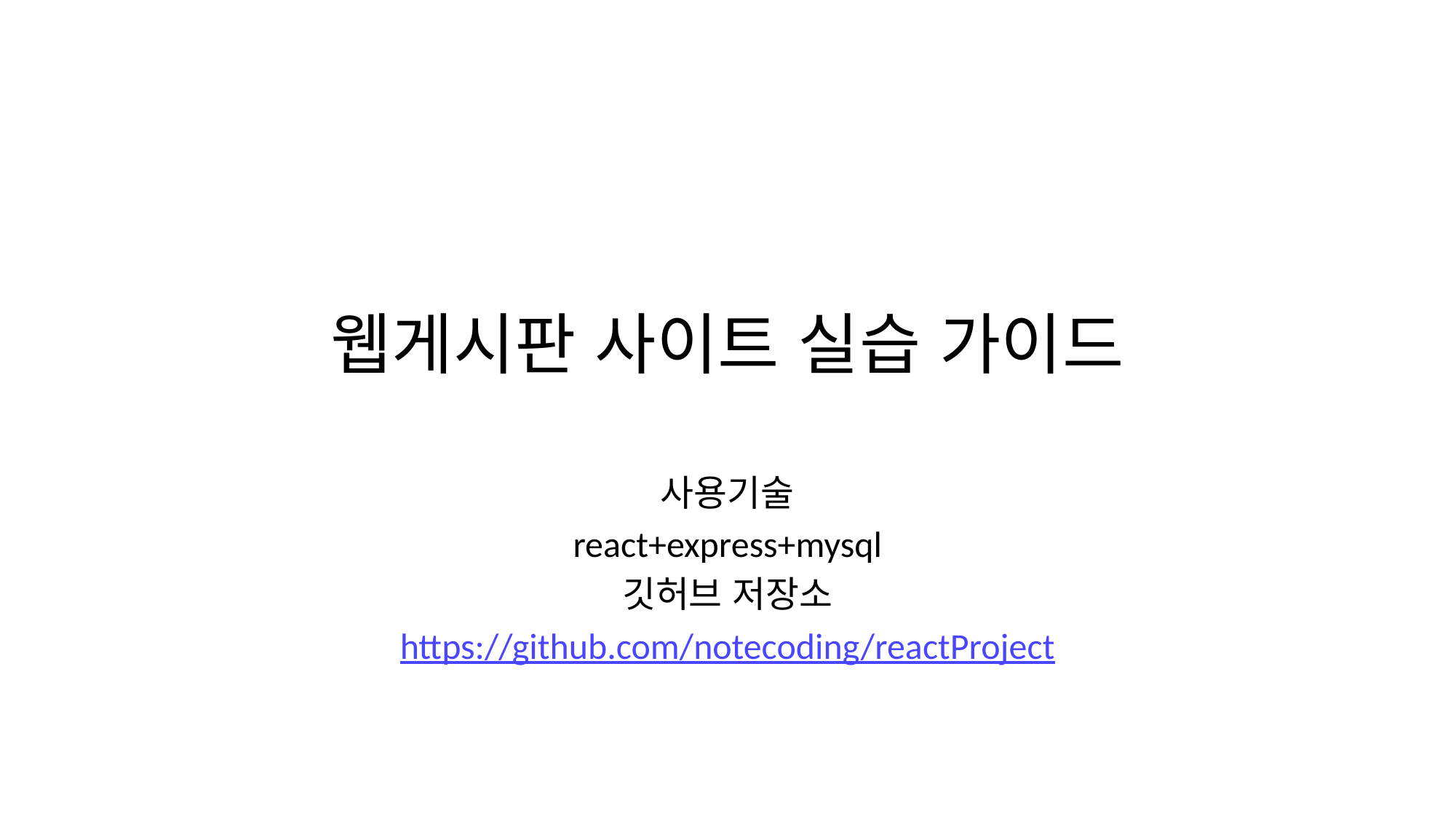

# 웹게시판 사이트 실습 가이드
사용기술
react+express+mysql
깃허브 저장소
https://github.com/notecoding/reactProject